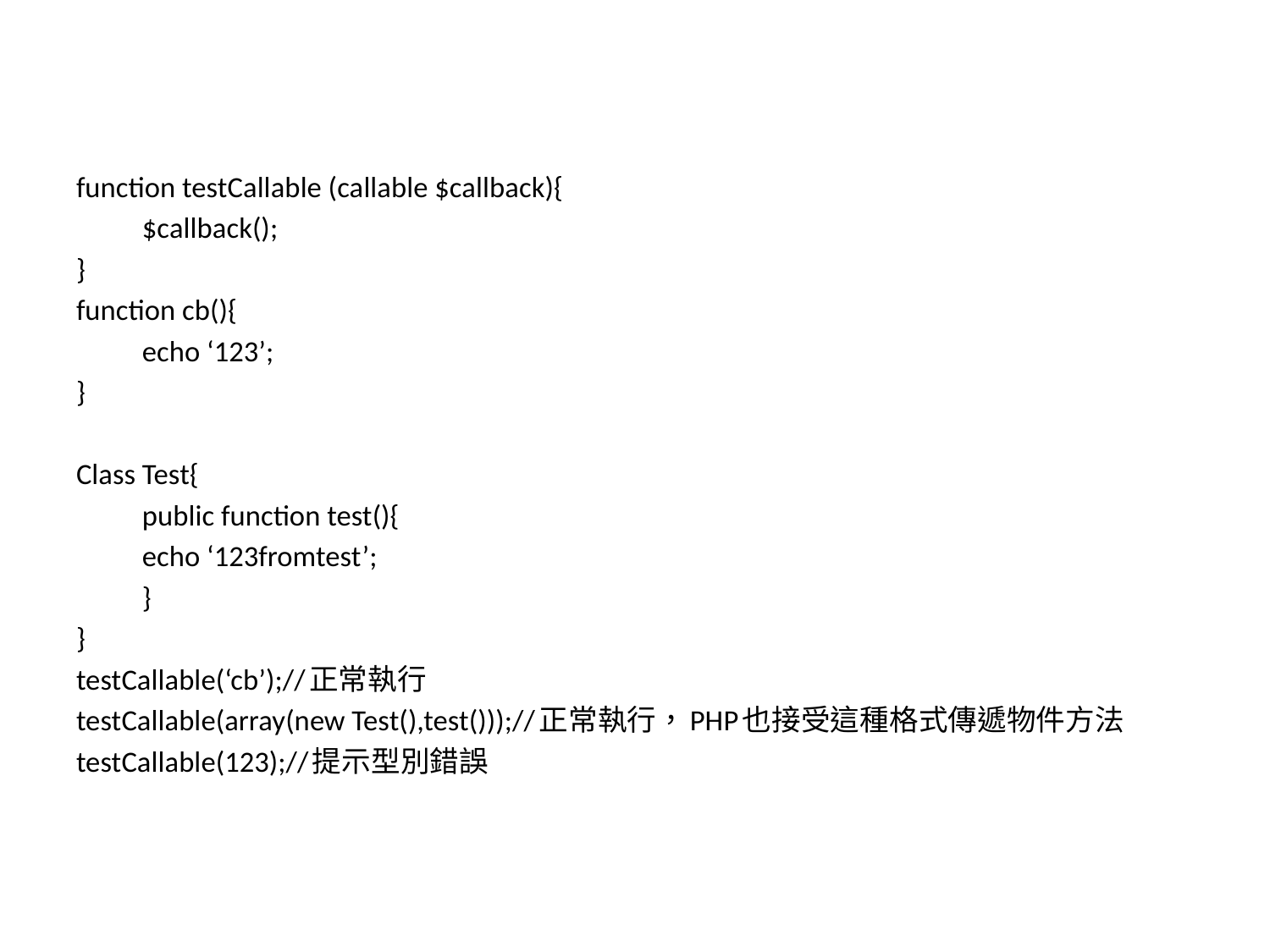

function testCallable (callable $callback){
	$callback();
}
function cb(){
	echo ‘123’;
}

Class Test{
	public function test(){
		echo ‘123fromtest’;
	}
}
testCallable(‘cb’);//正常執行
testCallable(array(new Test(),test()));//正常執行，PHP也接受這種格式傳遞物件方法
testCallable(123);//提示型別錯誤